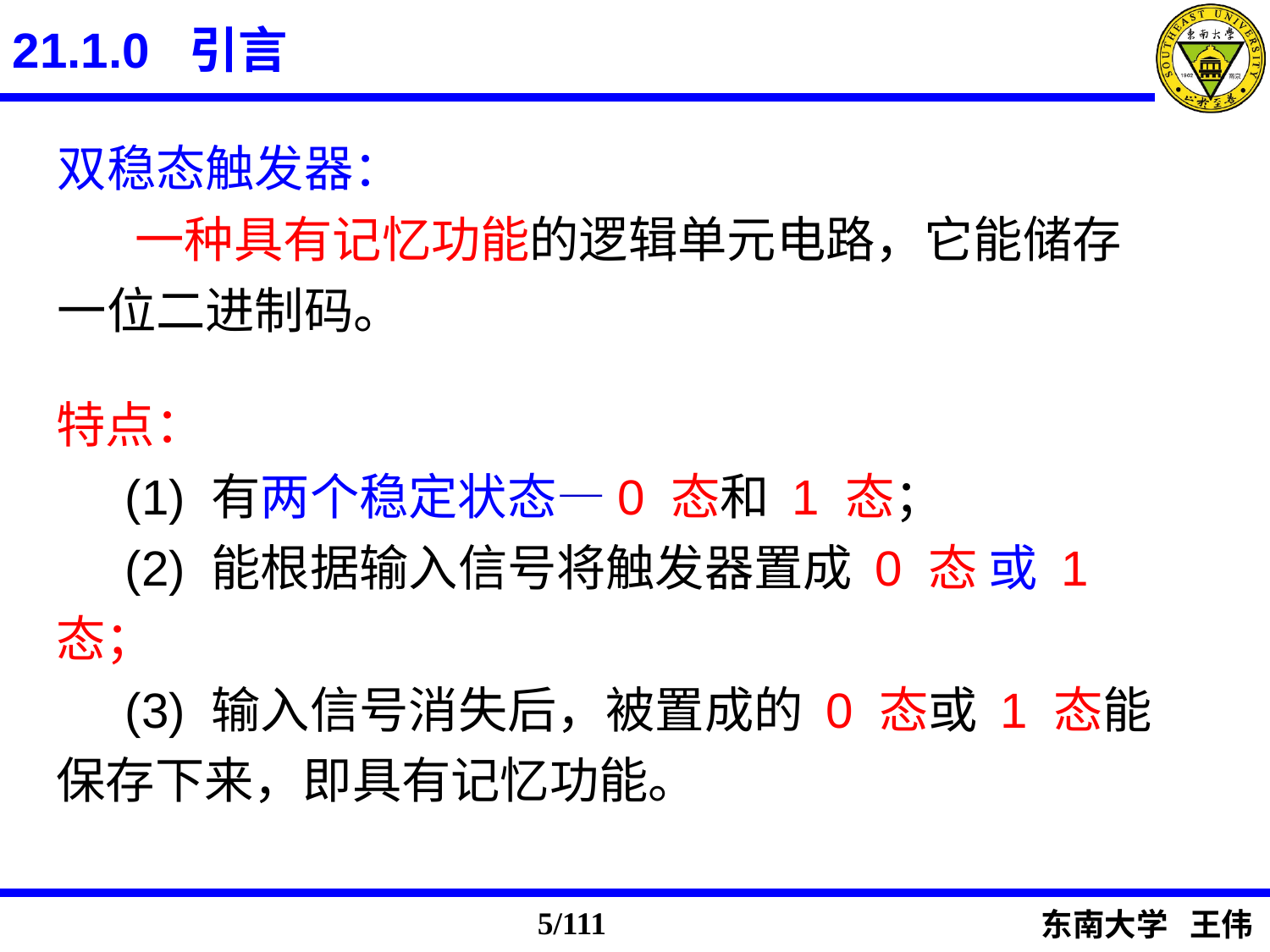

21.1.0  引言
双稳态触发器：
      一种具有记忆功能的逻辑单元电路，它能储存一位二进制码。
特点：
     (1) 有两个稳定状态—0 态和 1 态；
     (2) 能根据输入信号将触发器置成 0 态 或 1 态；
     (3) 输入信号消失后，被置成的 0 态或 1 态能保存下来，即具有记忆功能。